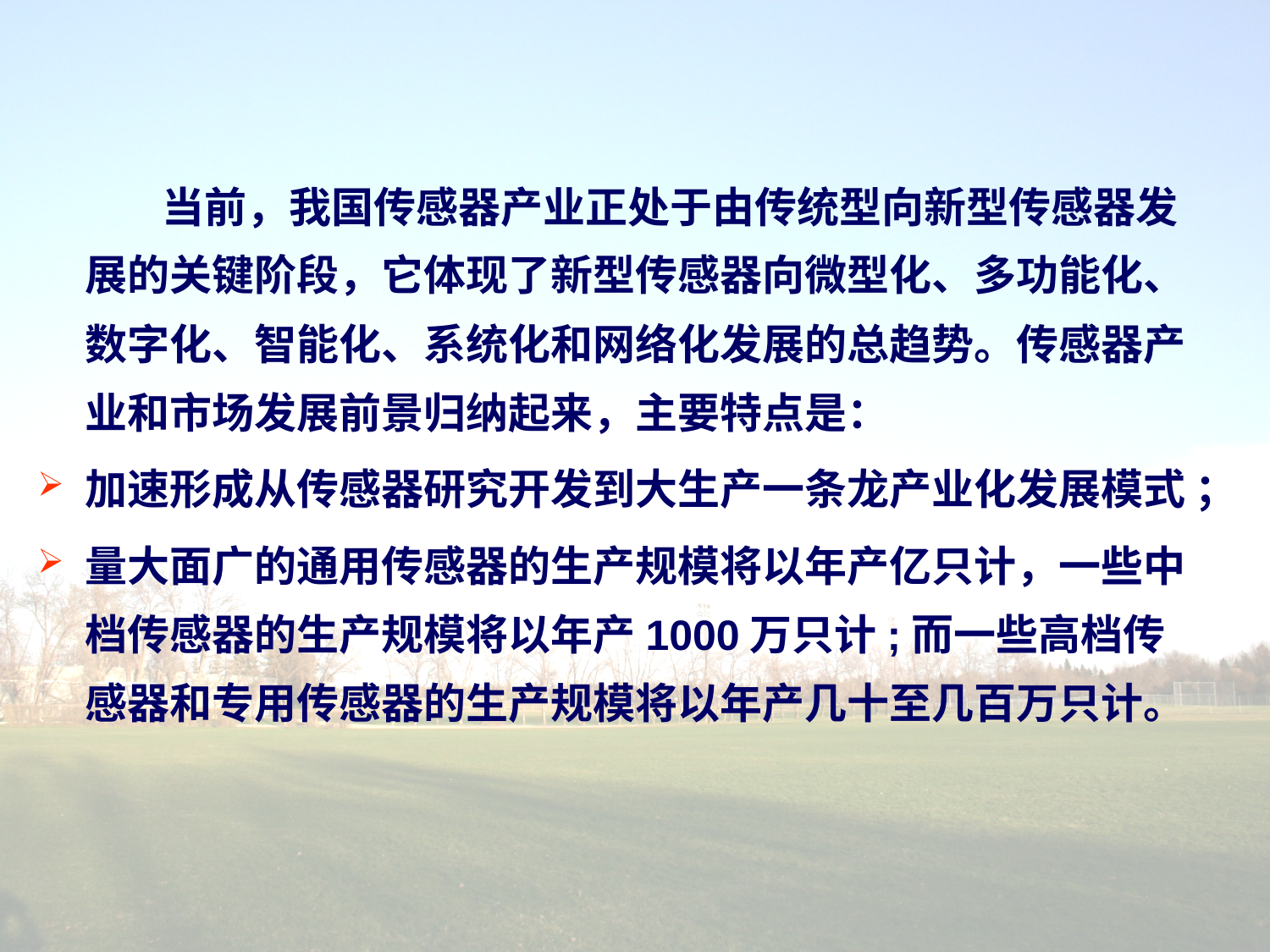

当前，我国传感器产业正处于由传统型向新型传感器发展的关键阶段，它体现了新型传感器向微型化、多功能化、数字化、智能化、系统化和网络化发展的总趋势。传感器产业和市场发展前景归纳起来，主要特点是：
加速形成从传感器研究开发到大生产一条龙产业化发展模式 ；
量大面广的通用传感器的生产规模将以年产亿只计，一些中档传感器的生产规模将以年产1000万只计;而一些高档传感器和专用传感器的生产规模将以年产几十至几百万只计。